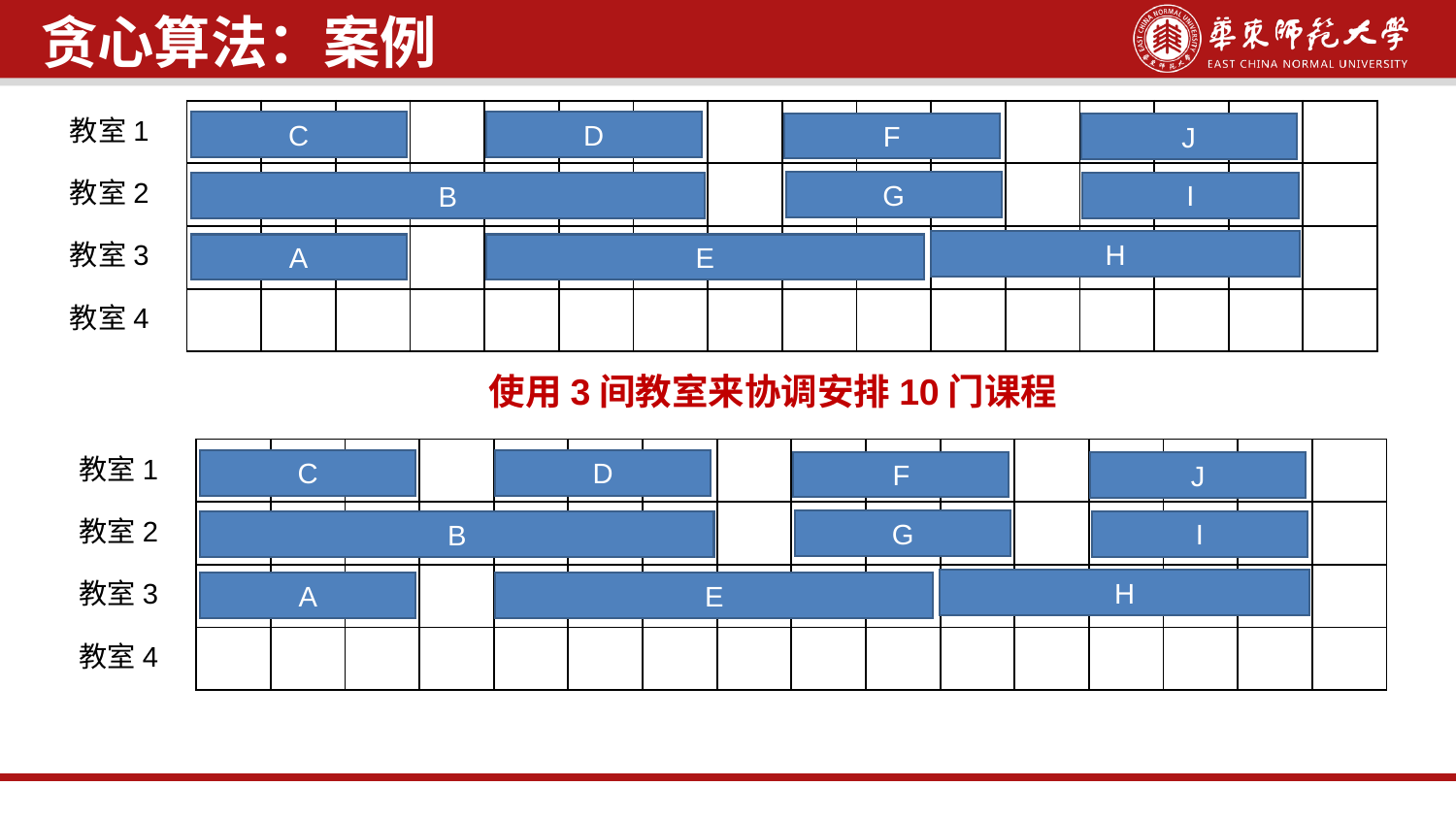

16
贪心算法：案例
|  |  |  |  |  |  |  |  |  |  |  |  |  |  |  |  |
| --- | --- | --- | --- | --- | --- | --- | --- | --- | --- | --- | --- | --- | --- | --- | --- |
|  |  |  |  |  |  |  |  |  |  |  |  |  |  |  |  |
|  |  |  |  |  |  |  |  |  |  |  |  |  |  |  |  |
|  |  |  |  |  |  |  |  |  |  |  |  |  |  |  |  |
教室1
C
D
F
J
教室2
G
I
B
教室3
H
A
E
教室4
使用3间教室来协调安排10门课程
|  |  |  |  |  |  |  |  |  |  |  |  |  |  |  |  |
| --- | --- | --- | --- | --- | --- | --- | --- | --- | --- | --- | --- | --- | --- | --- | --- |
|  |  |  |  |  |  |  |  |  |  |  |  |  |  |  |  |
|  |  |  |  |  |  |  |  |  |  |  |  |  |  |  |  |
|  |  |  |  |  |  |  |  |  |  |  |  |  |  |  |  |
教室1
C
D
F
J
教室2
G
I
B
教室3
H
A
E
教室4